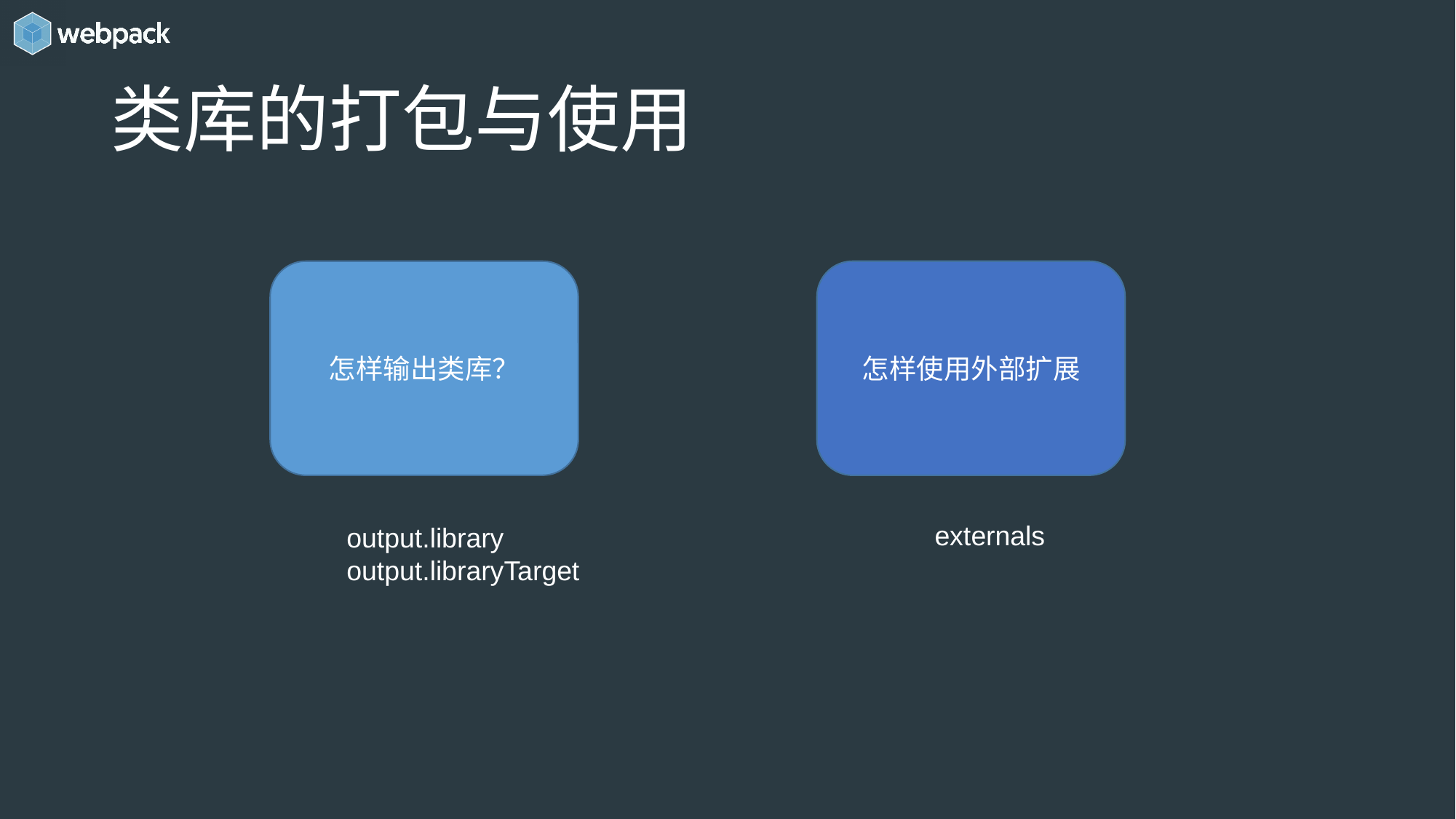

# 类库的打包与使用
怎样输出类库？
怎样使用外部扩展
externals
output.library
output.libraryTarget